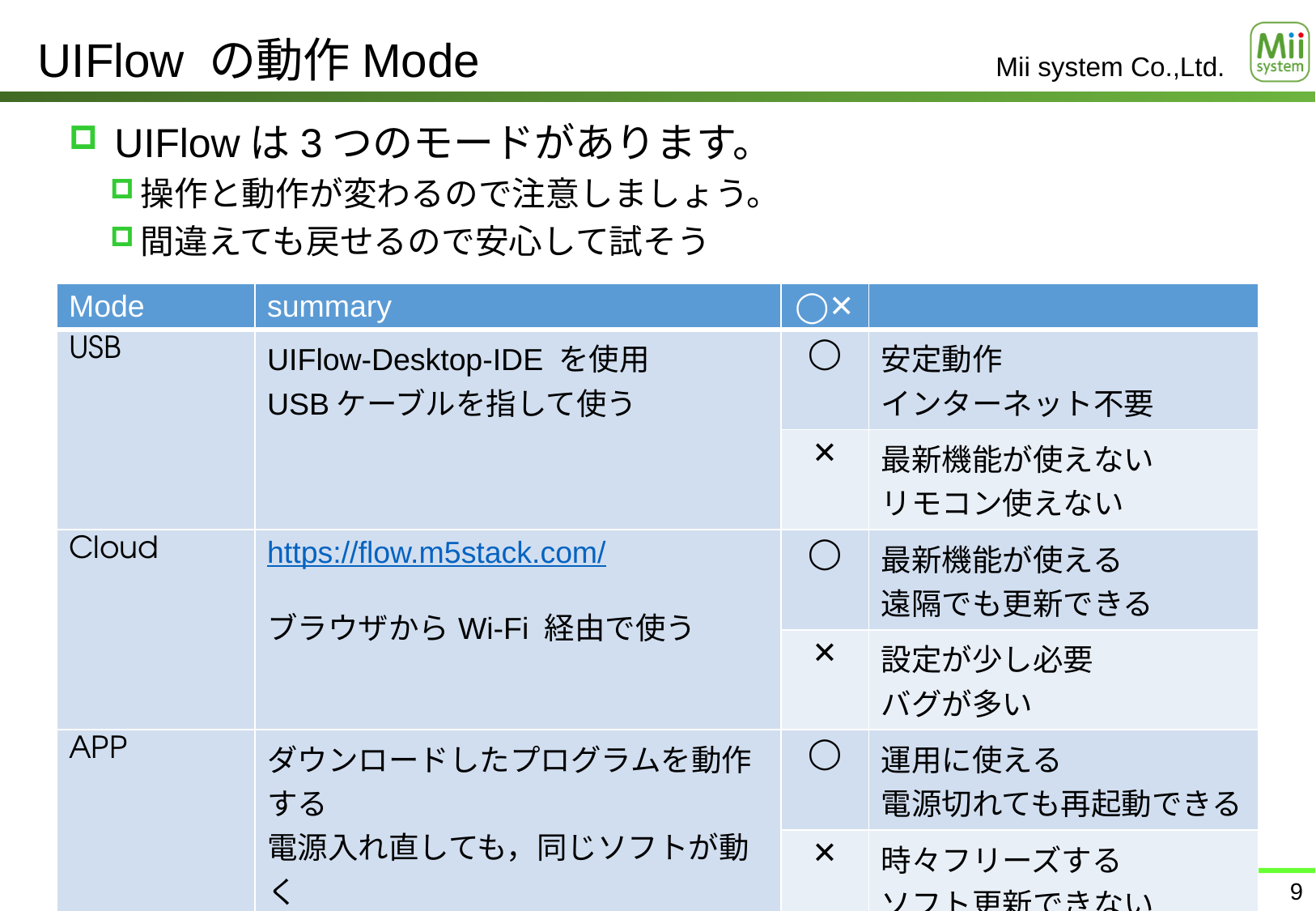

# UIFlow の動作Mode
UIFlowは3つのモードがあります。
操作と動作が変わるので注意しましょう。
間違えても戻せるので安心して試そう
| Mode | summary | ◯✕ |  |
| --- | --- | --- | --- |
| USB | UIFlow-Desktop-IDE を使用 USBケーブルを指して使う | ◯ | 安定動作 インターネット不要 |
|  |  | ✕ | 最新機能が使えない リモコン使えない |
| Cloud | https://flow.m5stack.com/ ブラウザからWi-Fi 経由で使う | ◯ | 最新機能が使える 遠隔でも更新できる |
|  |  | ✕ | 設定が少し必要 バグが多い |
| APP | ダウンロードしたプログラムを動作する 電源入れ直しても，同じソフトが動く | ◯ | 運用に使える 電源切れても再起動できる |
|  |  | ✕ | 時々フリーズする ソフト更新できない |
9